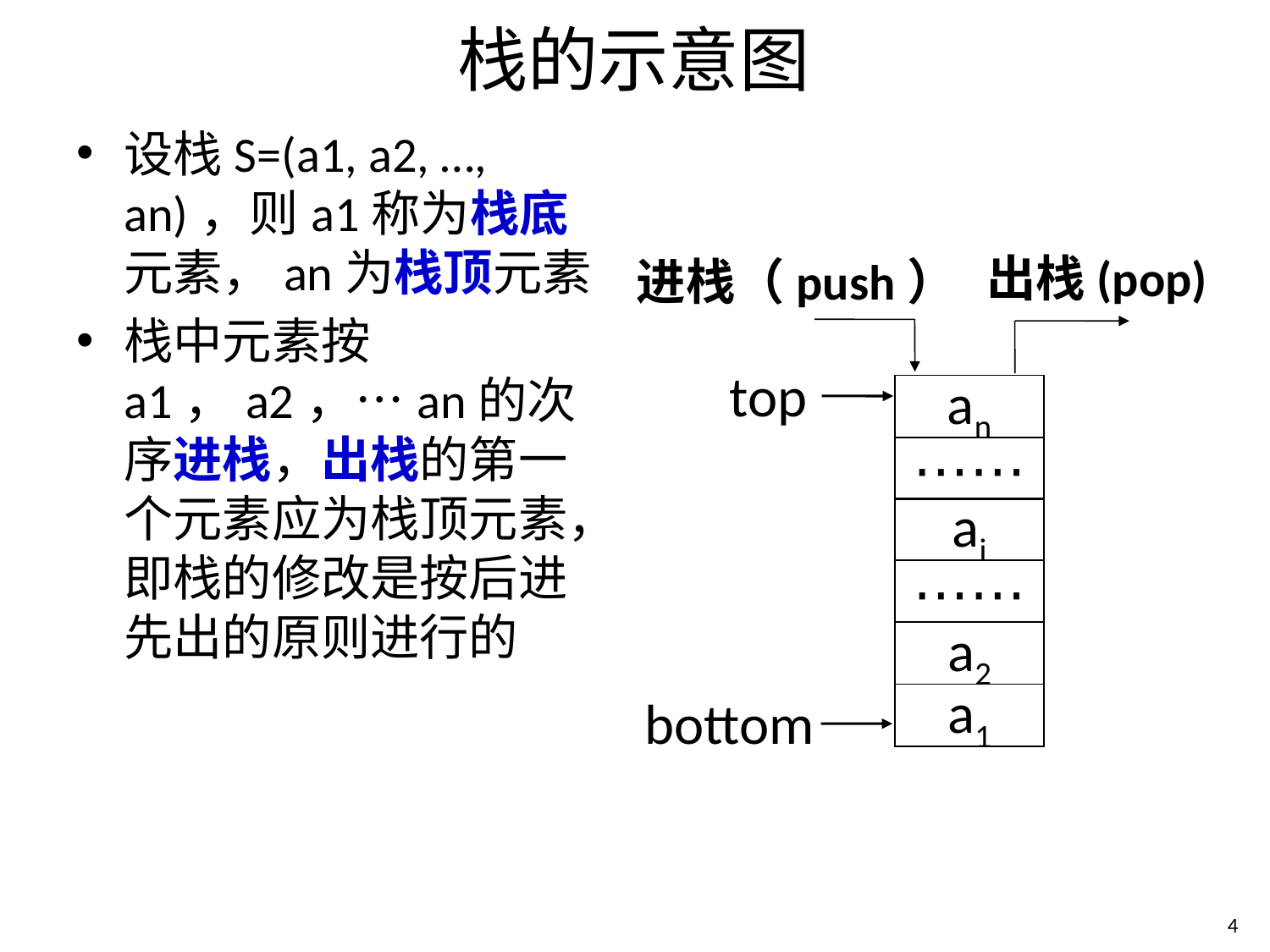

# 栈的示意图
设栈S=(a1, a2, …, an)，则a1称为栈底元素，an为栈顶元素
栈中元素按a1，a2，…an的次序进栈，出栈的第一个元素应为栈顶元素，即栈的修改是按后进先出的原则进行的
出栈(pop)

进栈（push）

top

an
⋯⋯
ai
⋯⋯
a2
a1
bottom

4